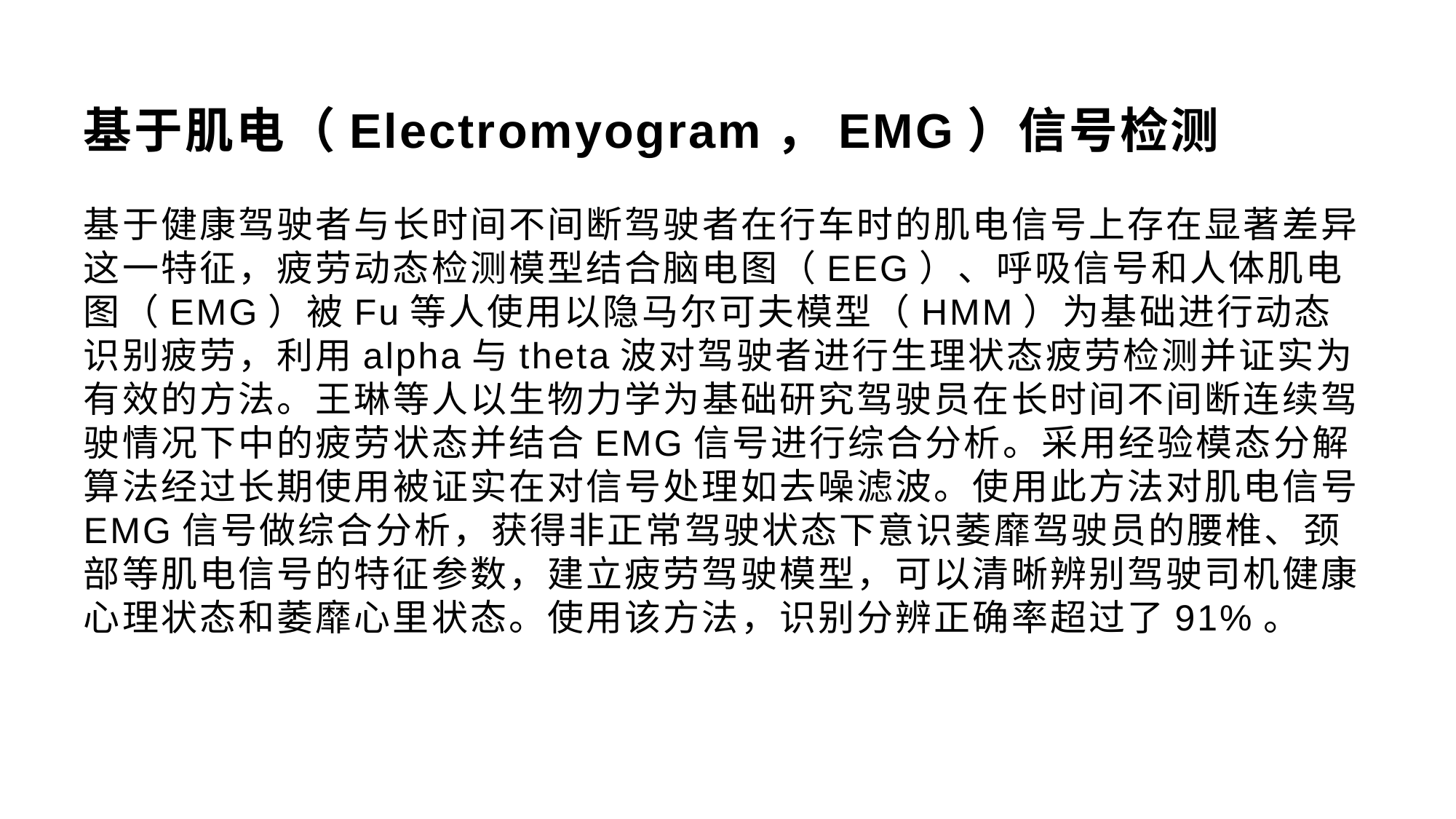

基于肌电（Electromyogram，EMG）信号检测

基于健康驾驶者与长时间不间断驾驶者在行车时的肌电信号上存在显著差异这一特征，疲劳动态检测模型结合脑电图（EEG）、呼吸信号和人体肌电图（EMG）被Fu等人使用以隐马尔可夫模型（HMM）为基础进行动态识别疲劳，利用alpha与theta波对驾驶者进行生理状态疲劳检测并证实为有效的方法。王琳等人以生物力学为基础研究驾驶员在长时间不间断连续驾驶情况下中的疲劳状态并结合EMG信号进行综合分析。采用经验模态分解算法经过长期使用被证实在对信号处理如去噪滤波。使用此方法对肌电信号EMG信号做综合分析，获得非正常驾驶状态下意识萎靡驾驶员的腰椎、颈部等肌电信号的特征参数，建立疲劳驾驶模型，可以清晰辨别驾驶司机健康心理状态和萎靡心里状态。使用该方法，识别分辨正确率超过了91%。